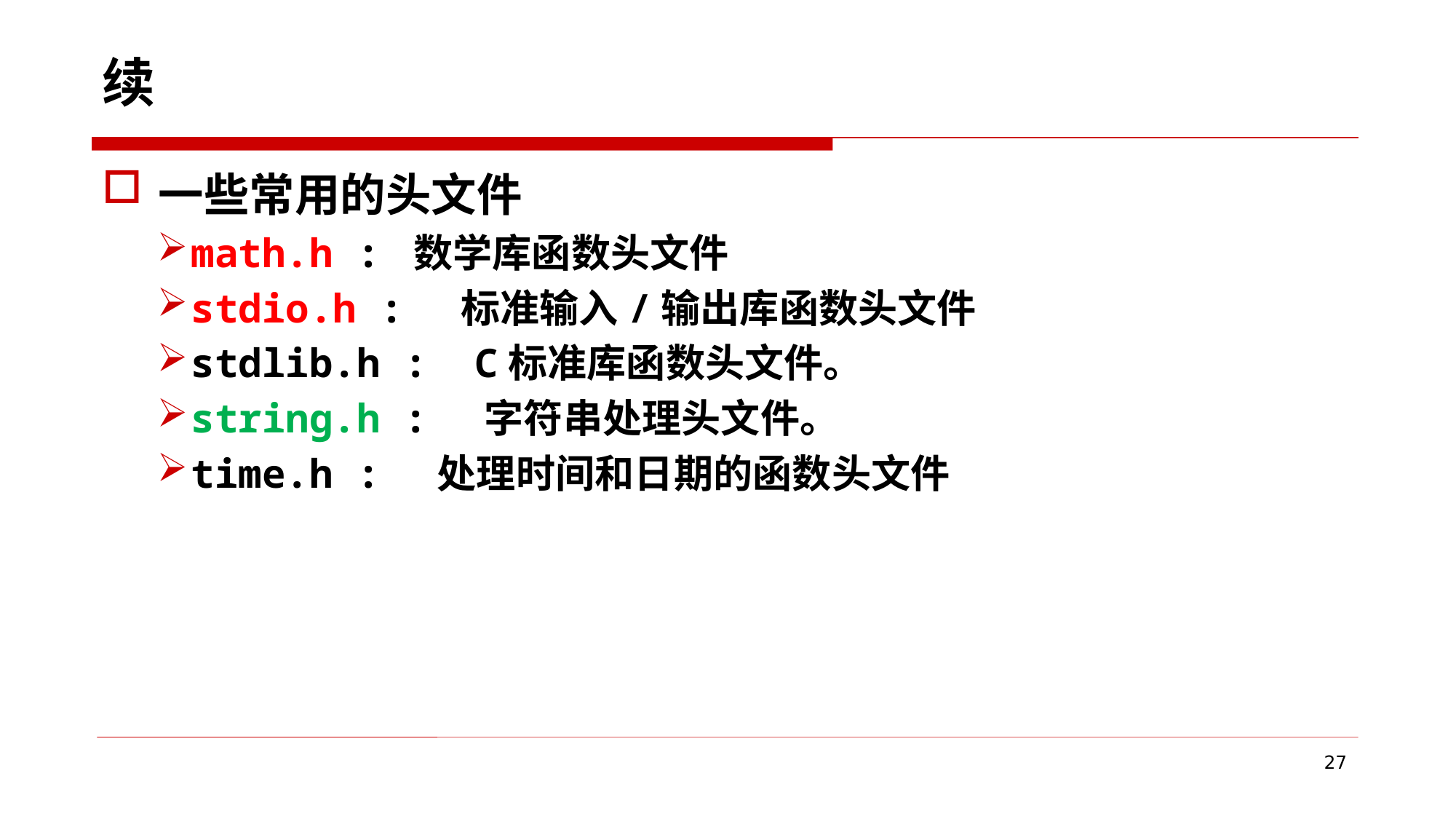

续
一些常用的头文件
math.h : 数学库函数头文件
stdio.h :  标准输入/输出库函数头文件
stdlib.h :  C标准库函数头文件。
string.h :  字符串处理头文件。
time.h :  处理时间和日期的函数头文件
27